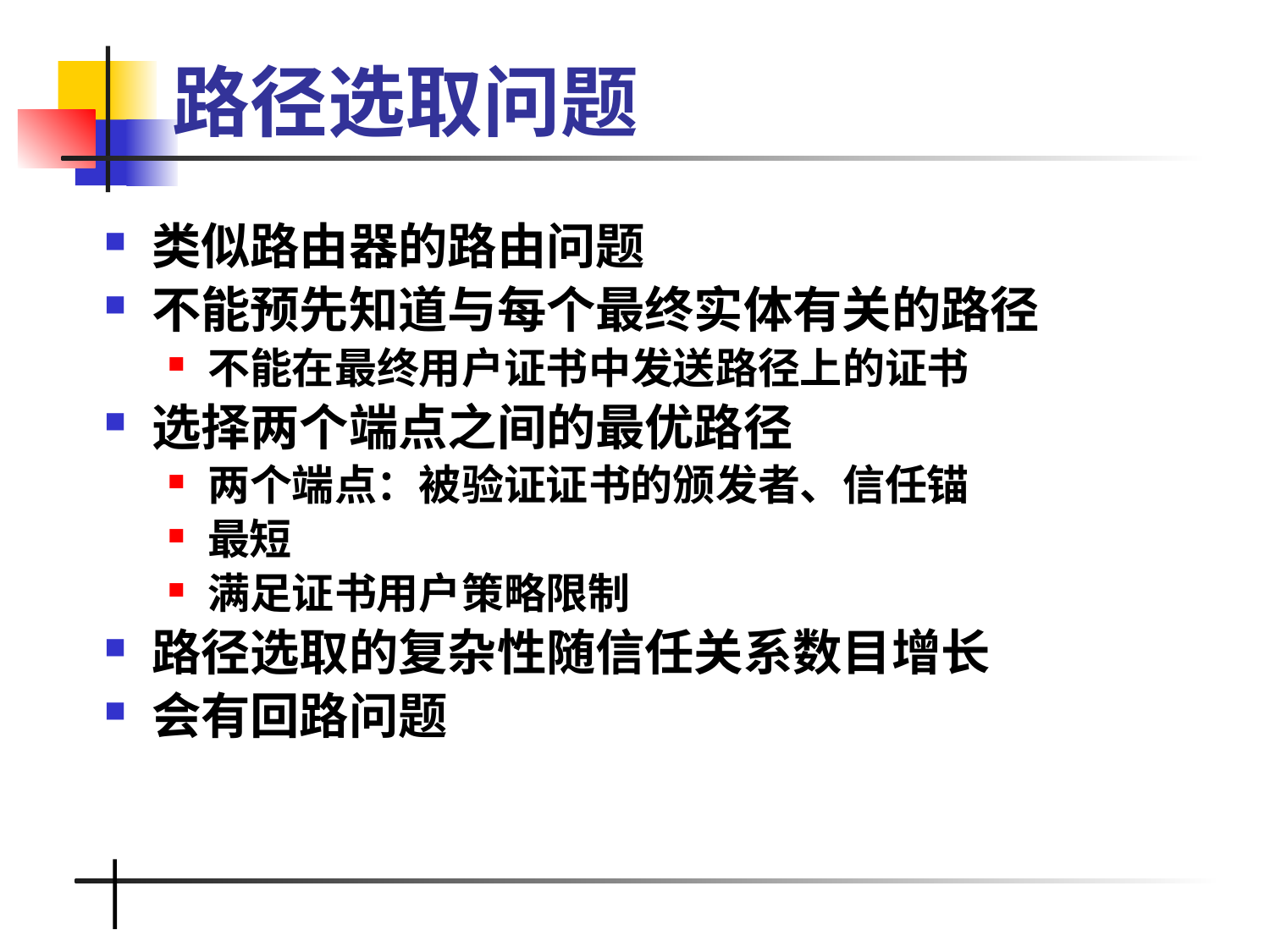

# 路径选取问题
类似路由器的路由问题
不能预先知道与每个最终实体有关的路径
不能在最终用户证书中发送路径上的证书
选择两个端点之间的最优路径
两个端点：被验证证书的颁发者、信任锚
最短
满足证书用户策略限制
路径选取的复杂性随信任关系数目增长
会有回路问题